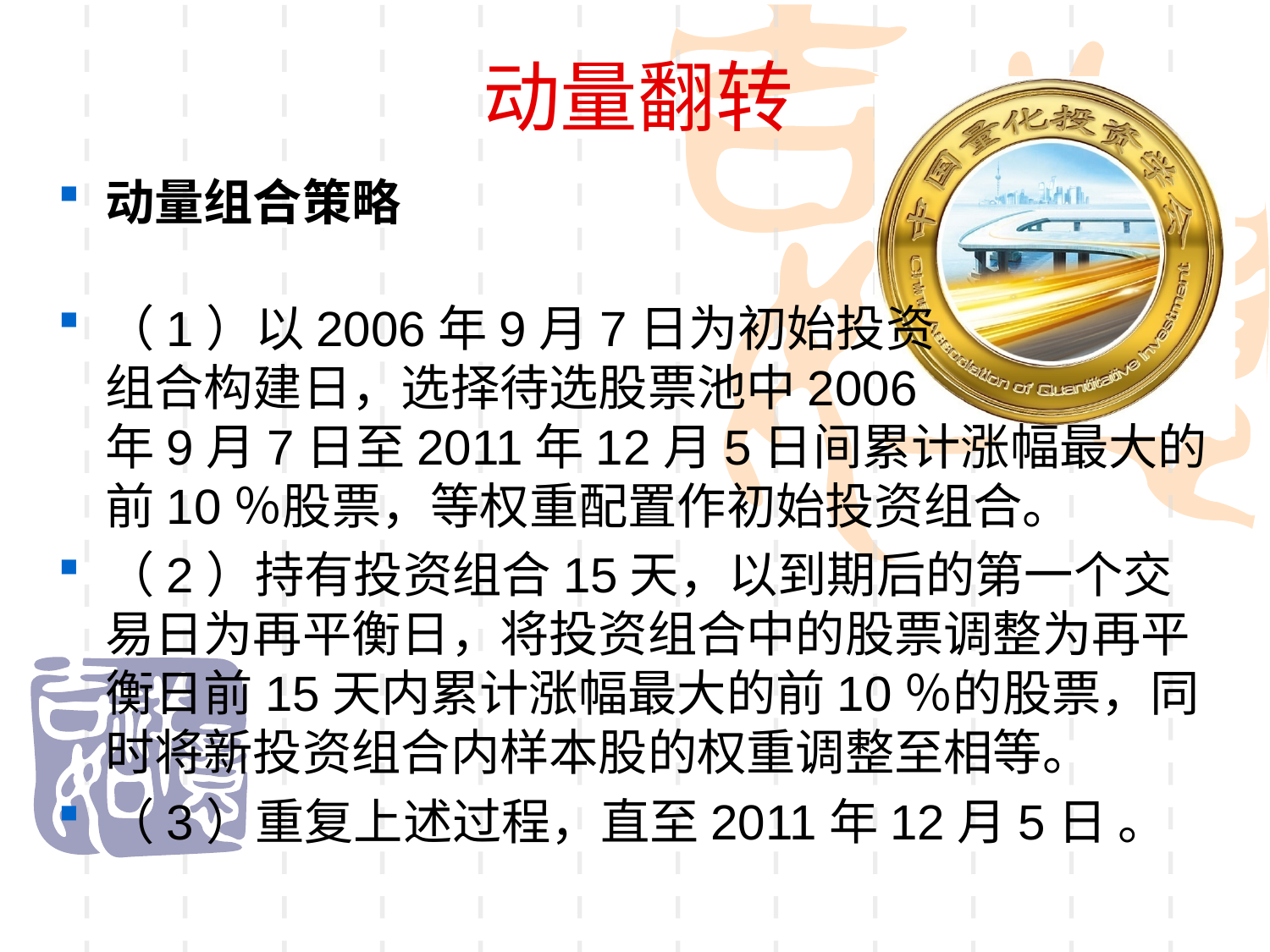

动量翻转
动量组合策略

（1）以2006年9月7日为初始投资
组合构建日，选择待选股票池中2006
年9月7日至2011年12月5日间累计涨幅最大的前10％股票，等权重配置作初始投资组合。
（2）持有投资组合15天，以到期后的第一个交易日为再平衡日，将投资组合中的股票调整为再平衡日前15天内累计涨幅最大的前10％的股票，同时将新投资组合内样本股的权重调整至相等。
（3）重复上述过程，直至2011年12月5日 。